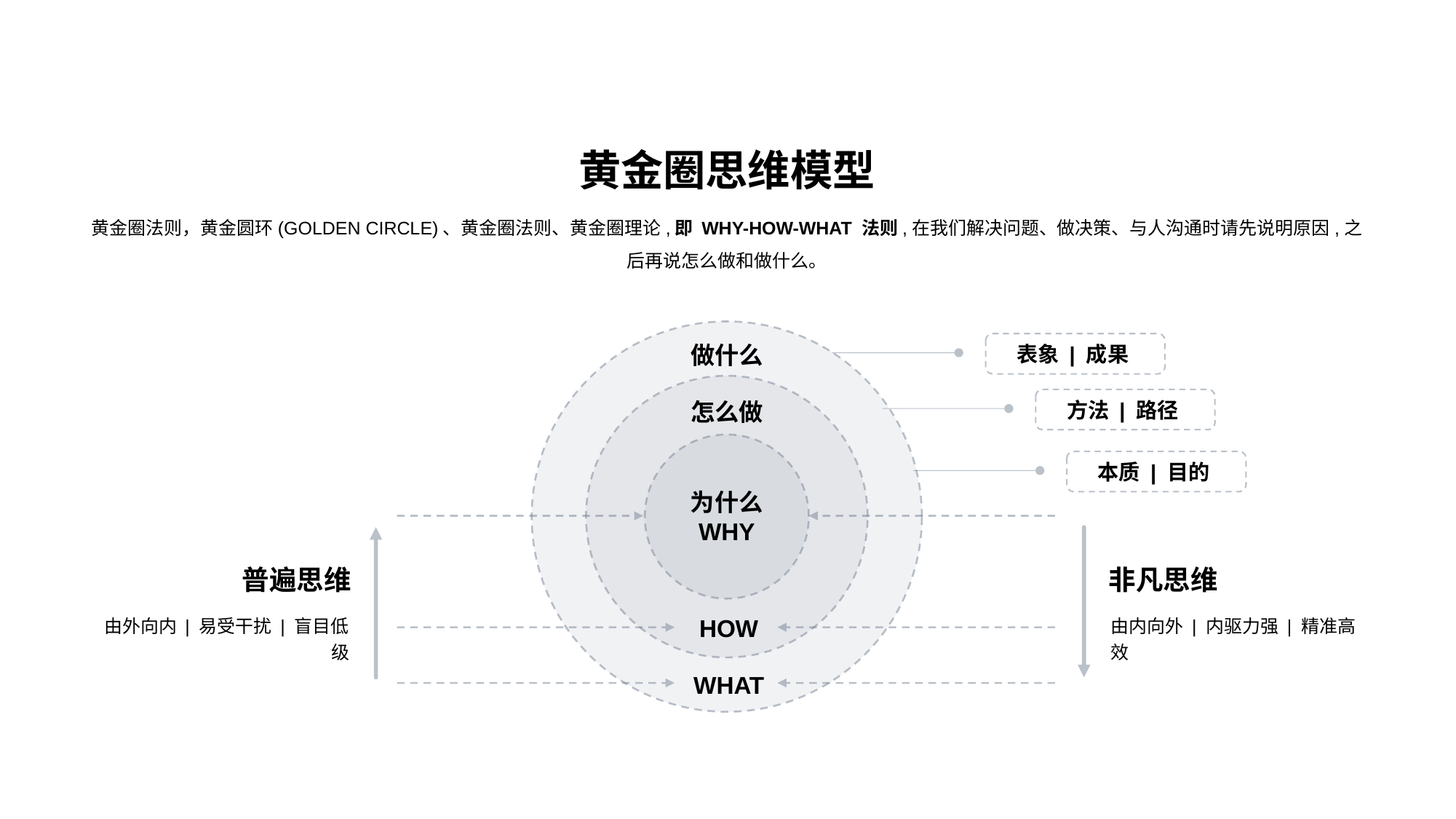

黄金圈思维模型
黄金圈法则，黄金圆环(GOLDEN CIRCLE)、黄金圈法则、黄金圈理论,即 WHY-HOW-WHAT 法则,在我们解决问题、做决策、与人沟通时请先说明原因,之后再说怎么做和做什么。

为什么
WHY
做什么
怎么做
HOW
WHAT
普遍思维
由外向内 | 易受干扰 | 盲目低级
非凡思维
由内向外 | 内驱力强 | 精准高效
表象 | 成果
方法 | 路径
本质 | 目的